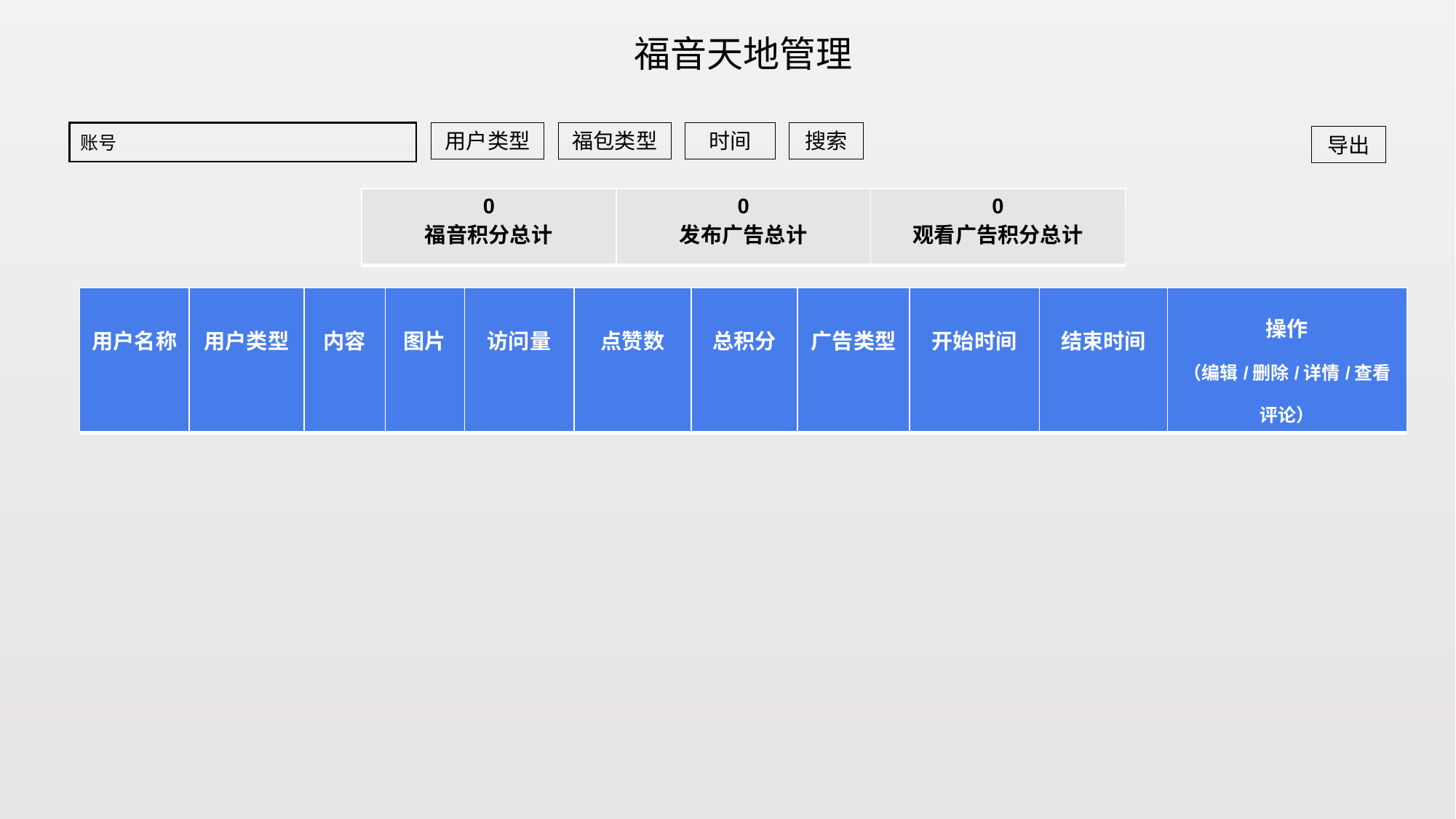

福音天地管理
账号
用户类型
福包类型
时间
搜索
导出
| 0 福音积分总计 | 0 发布广告总计 | 0 观看广告积分总计 |
| --- | --- | --- |
| 用户名称 | 用户类型 | 内容 | 图片 | 访问量 | 点赞数 | 总积分 | 广告类型 | 开始时间 | 结束时间 | 操作 （编辑/删除/详情/查看评论） |
| --- | --- | --- | --- | --- | --- | --- | --- | --- | --- | --- |